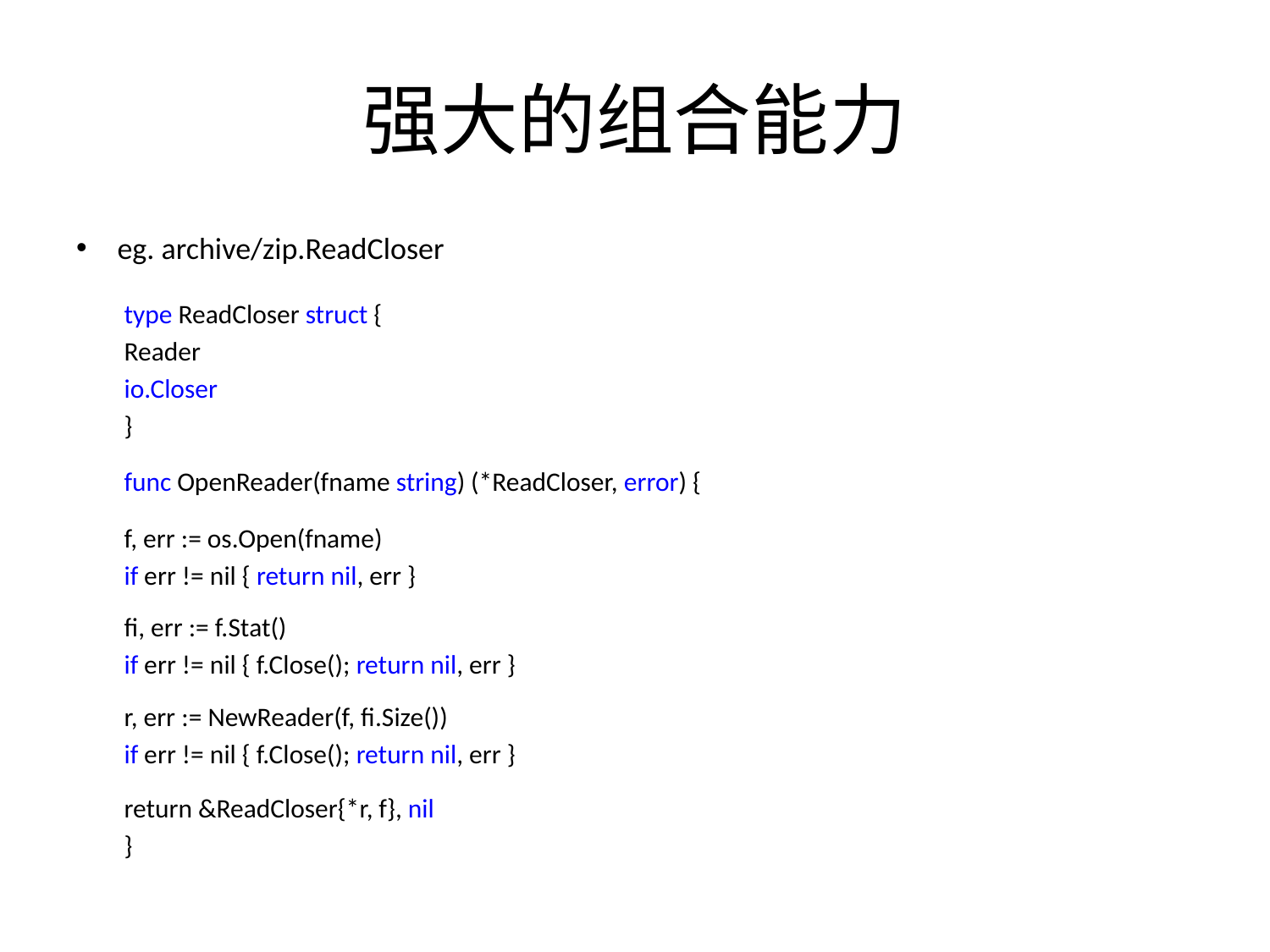

# 强大的组合能力
eg. archive/zip.ReadCloser

type ﻿ReadCloser struct {
		Reader
		io.Closer
}

func OpenReader(fname string) (*ReadCloser, error) {

		f, err := os.Open(fname)
		if err != nil { return nil, err }

		﻿fi, err := f.Stat()
		if err != nil { f.Close(); return nil, err }

		r, err := ﻿NewReader(f, fi.Size())
		if err != nil { f.Close(); return nil, err }

		return &ReadCloser{*r, f}, nil
}